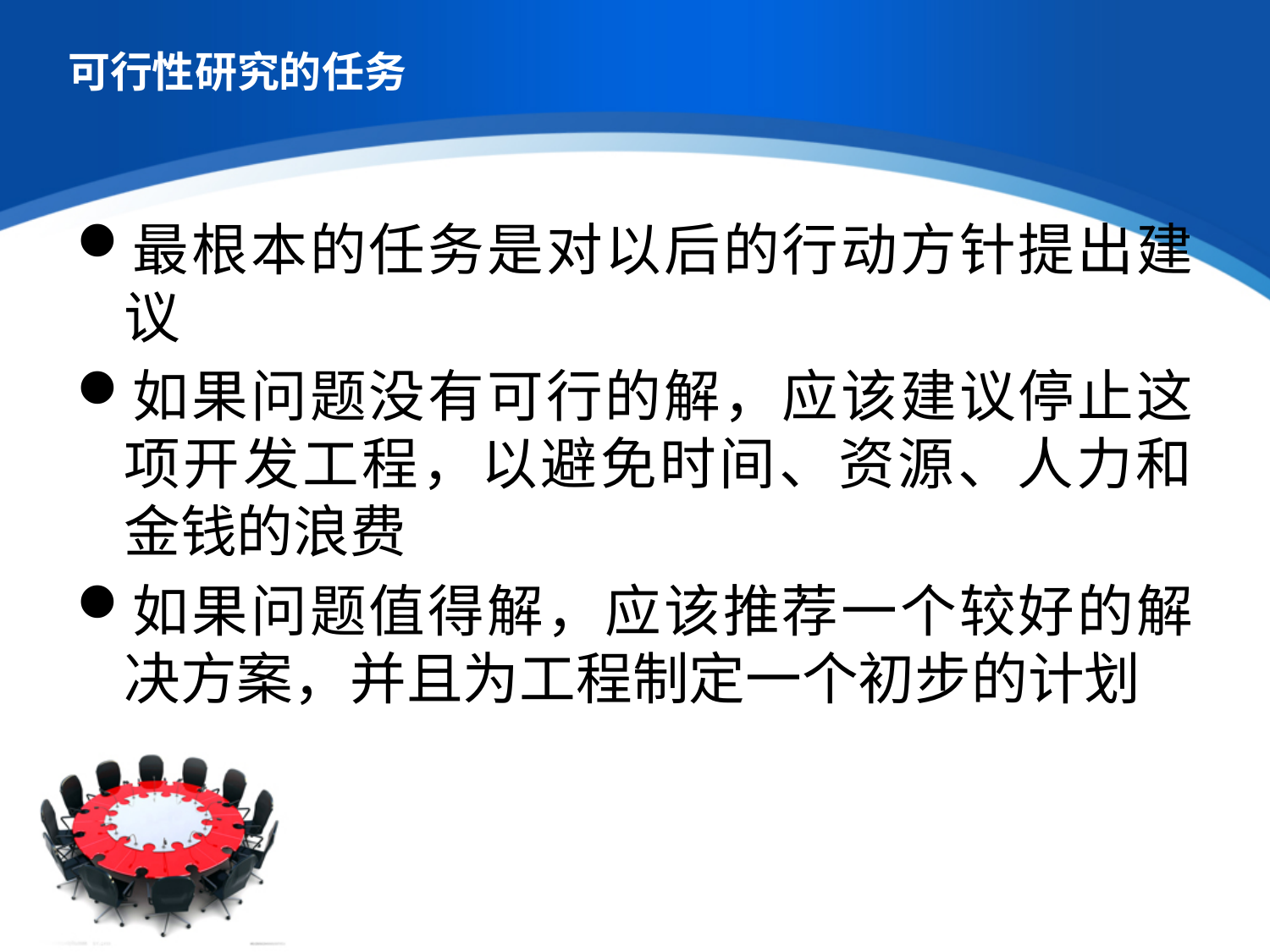

# 可行性研究的任务
最根本的任务是对以后的行动方针提出建议
如果问题没有可行的解，应该建议停止这项开发工程，以避免时间、资源、人力和金钱的浪费
如果问题值得解，应该推荐一个较好的解决方案，并且为工程制定一个初步的计划